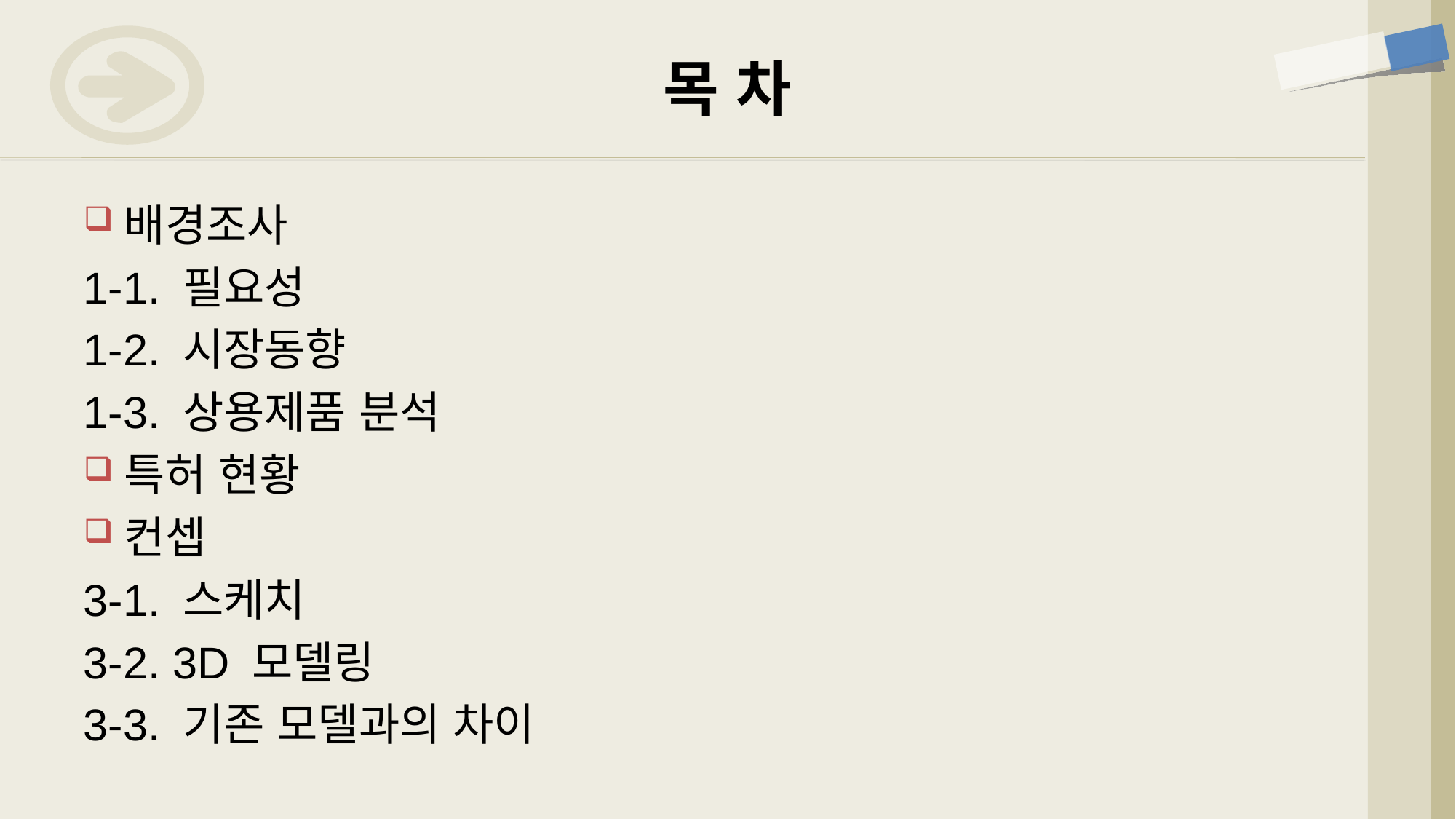

# 목 차
배경조사
1-1. 필요성
1-2. 시장동향
1-3. 상용제품 분석
특허 현황
컨셉
3-1. 스케치
3-2. 3D 모델링
3-3. 기존 모델과의 차이